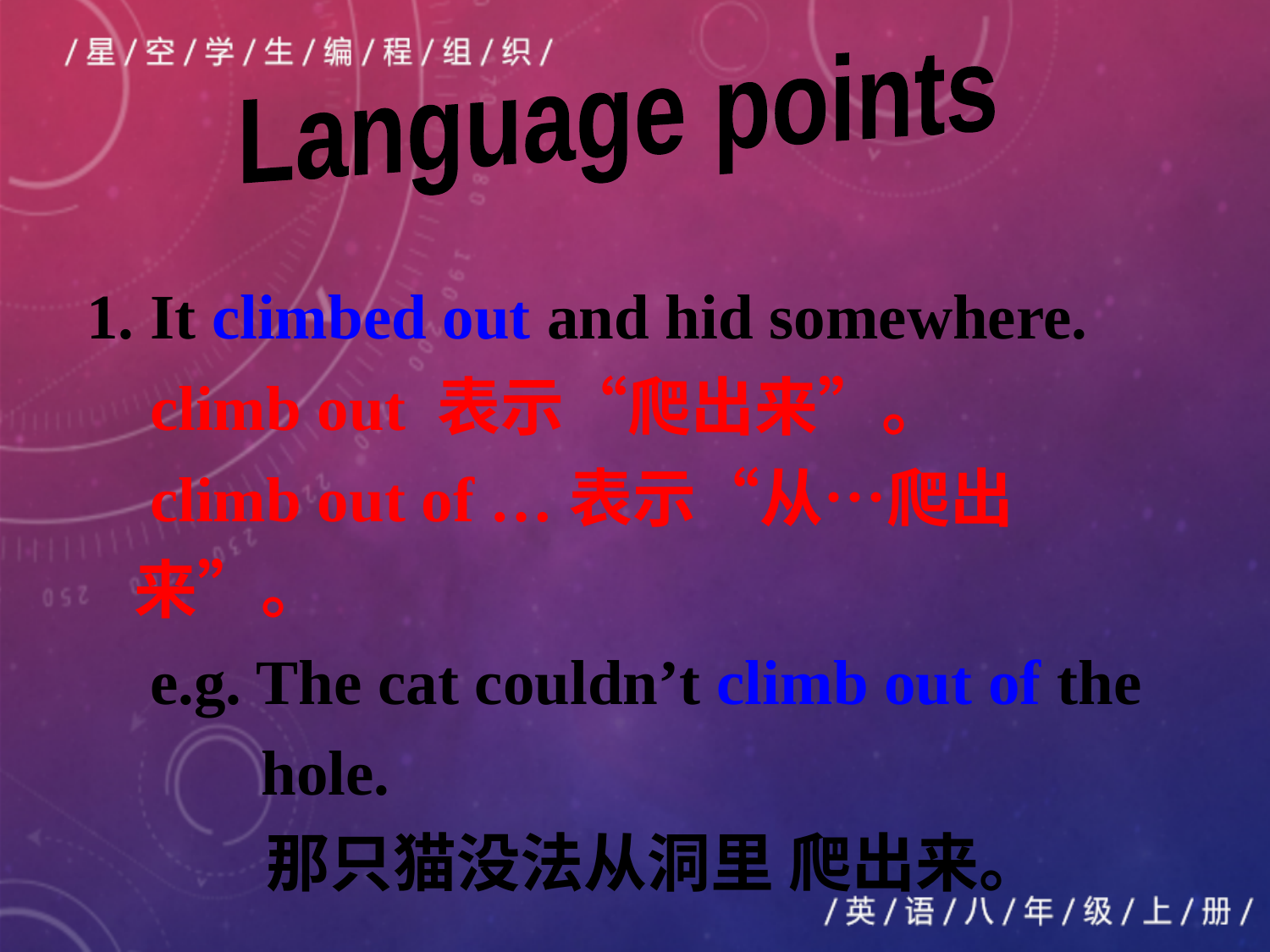

Language points
1. It climbed out and hid somewhere.
    climb out 表示“爬出来”。
    climb out of …表示“从…爬出来”。
    e.g. The cat couldn’t climb out of the
           hole.
       那只猫没法从洞里 爬出来。